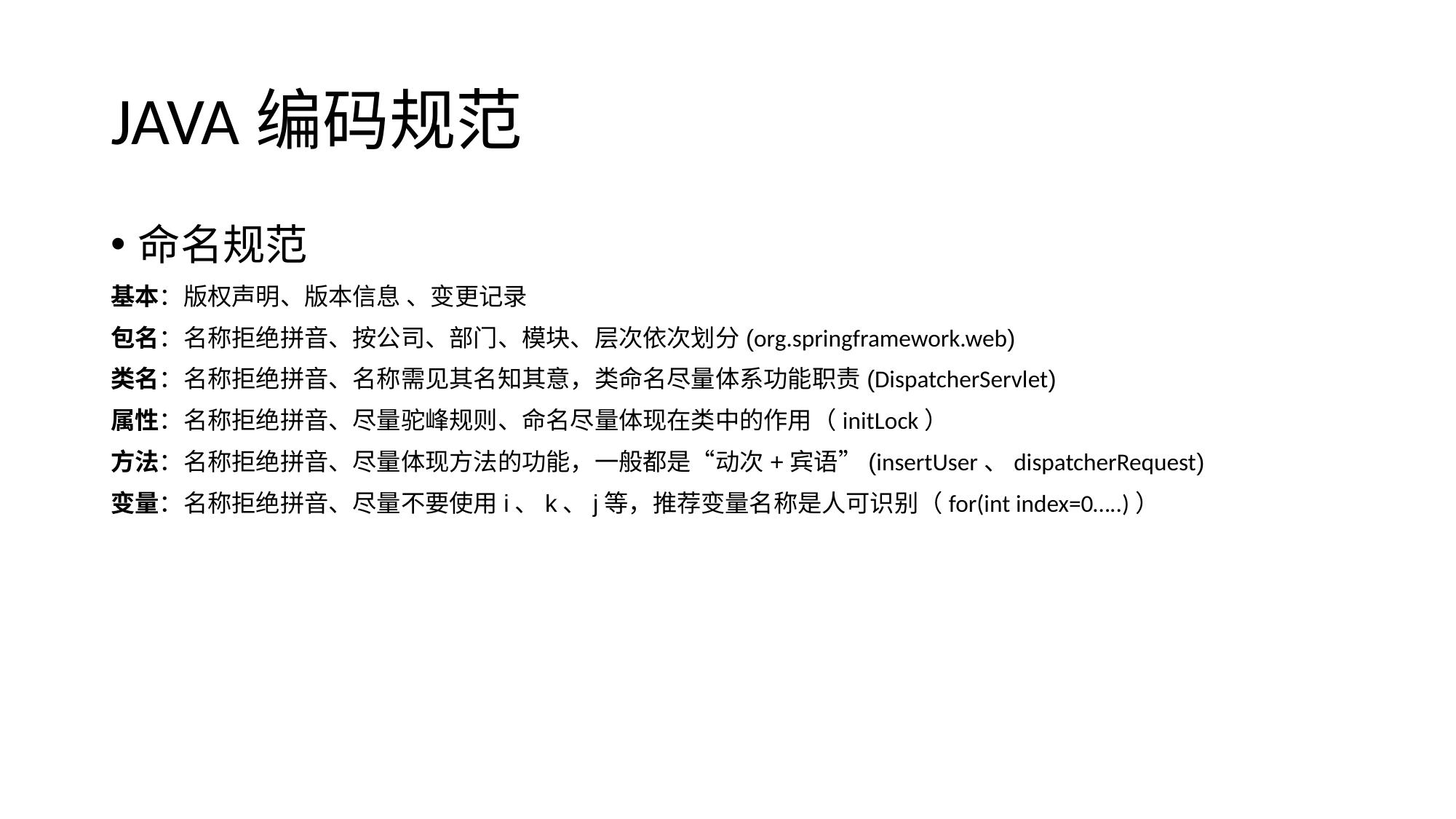

# JAVA编码规范
命名规范
基本：版权声明、版本信息 、变更记录
包名：名称拒绝拼音、按公司、部门、模块、层次依次划分(org.springframework.web)
类名：名称拒绝拼音、名称需见其名知其意，类命名尽量体系功能职责(DispatcherServlet)
属性：名称拒绝拼音、尽量驼峰规则、命名尽量体现在类中的作用（initLock）
方法：名称拒绝拼音、尽量体现方法的功能，一般都是“动次+宾语”(insertUser、dispatcherRequest)
变量：名称拒绝拼音、尽量不要使用i、k、j等，推荐变量名称是人可识别（for(int index=0…..)）